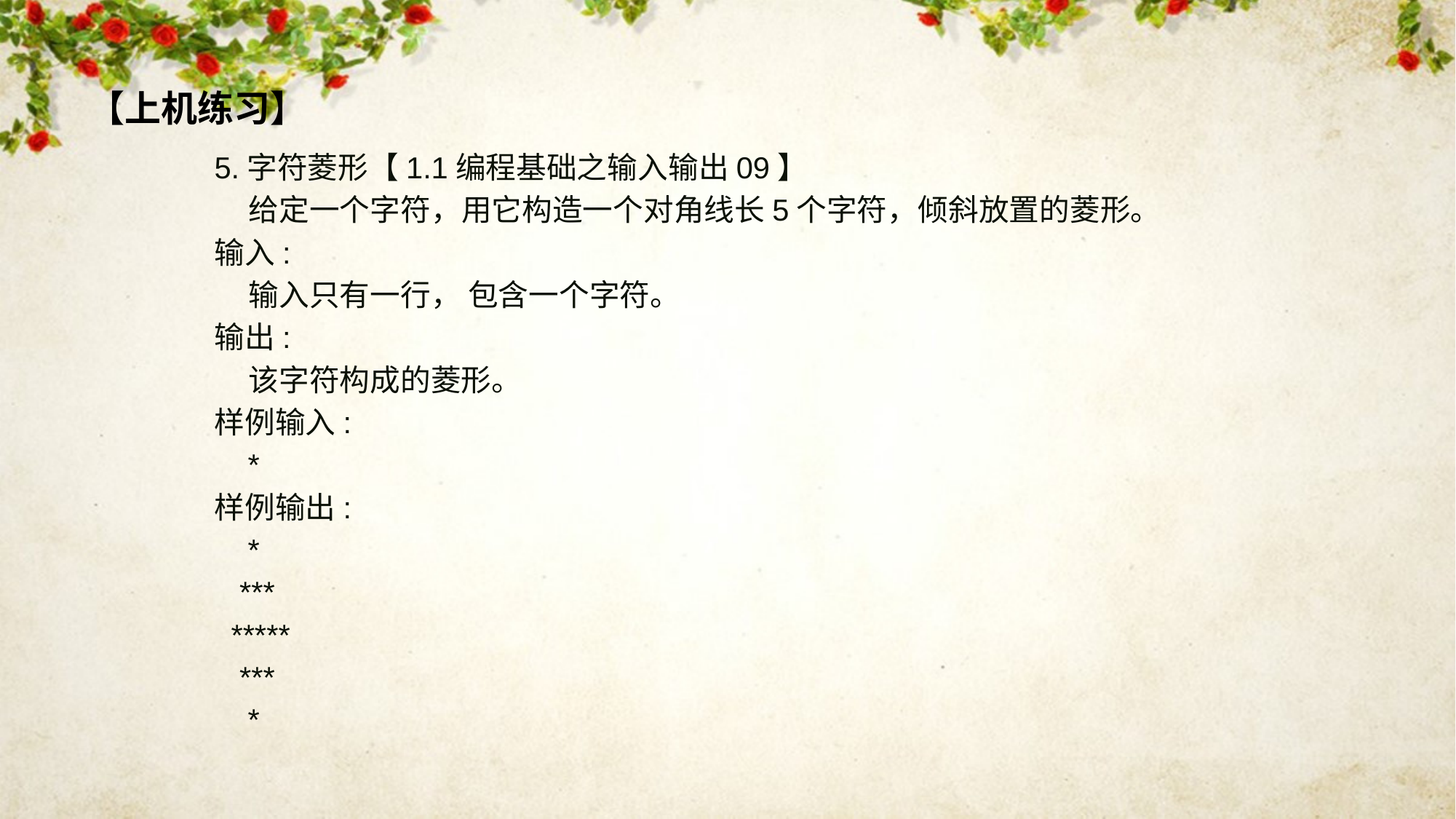

# 【上机练习】
5.字符菱形【1.1编程基础之输入输出09】
    给定一个字符，用它构造一个对角线长5个字符，倾斜放置的菱形。
输入:
    输入只有一行， 包含一个字符。
输出:
    该字符构成的菱形。
样例输入:
    *
样例输出:
    *
   ***
  *****
   ***
    *